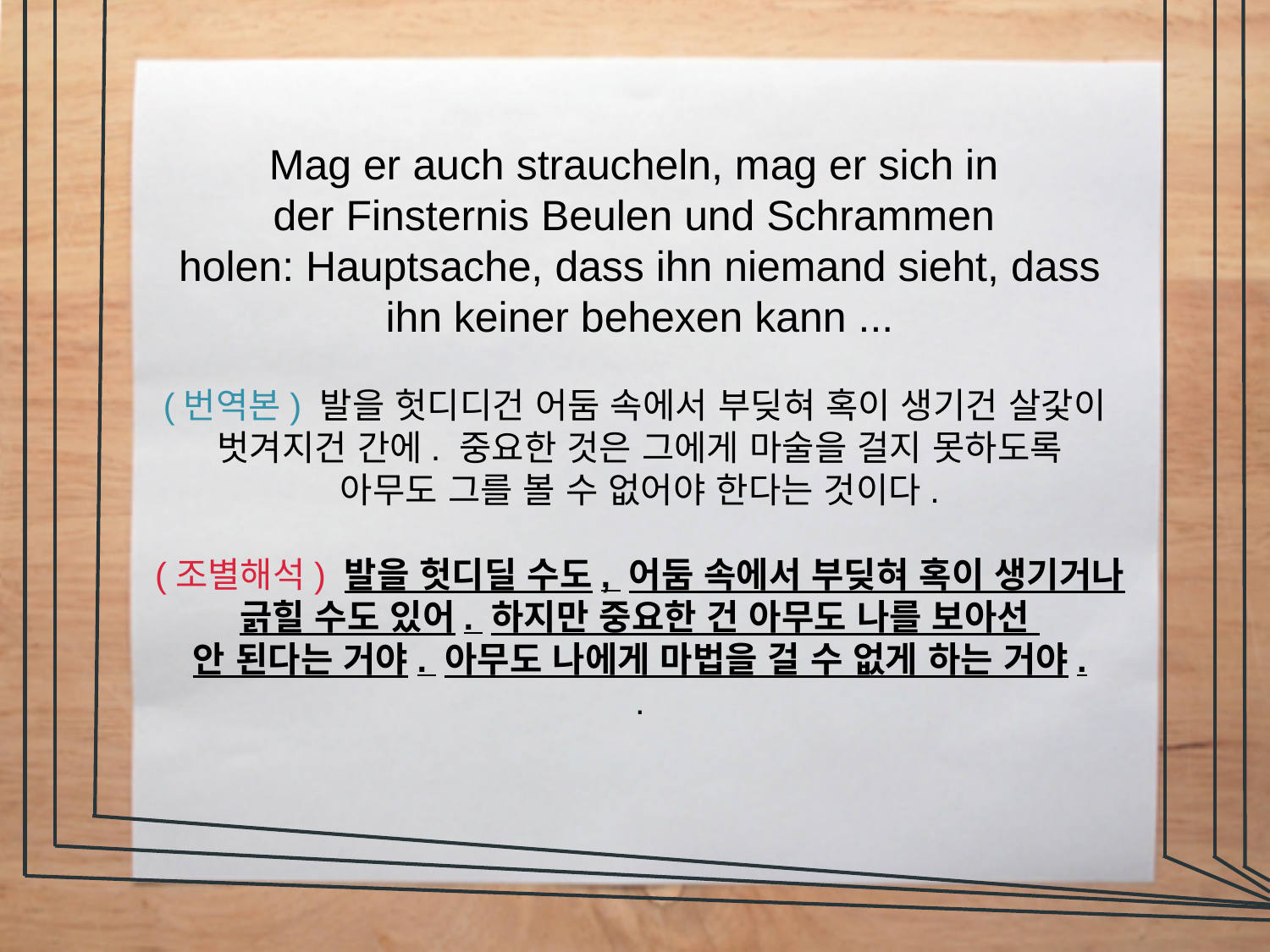

Mag er auch straucheln, mag er sich in
der Finsternis Beulen und Schrammen
holen: Hauptsache, dass ihn niemand sieht, dass ihn keiner behexen kann ...

(번역본) 발을 헛디디건 어둠 속에서 부딪혀 혹이 생기건 살갗이
벗겨지건 간에. 중요한 것은 그에게 마술을 걸지 못하도록
아무도 그를 볼 수 없어야 한다는 것이다.

(조별해석) 발을 헛디딜 수도, 어둠 속에서 부딪혀 혹이 생기거나
긁힐 수도 있어. 하지만 중요한 건 아무도 나를 보아선
안 된다는 거야. 아무도 나에게 마법을 걸 수 없게 하는 거야.
.